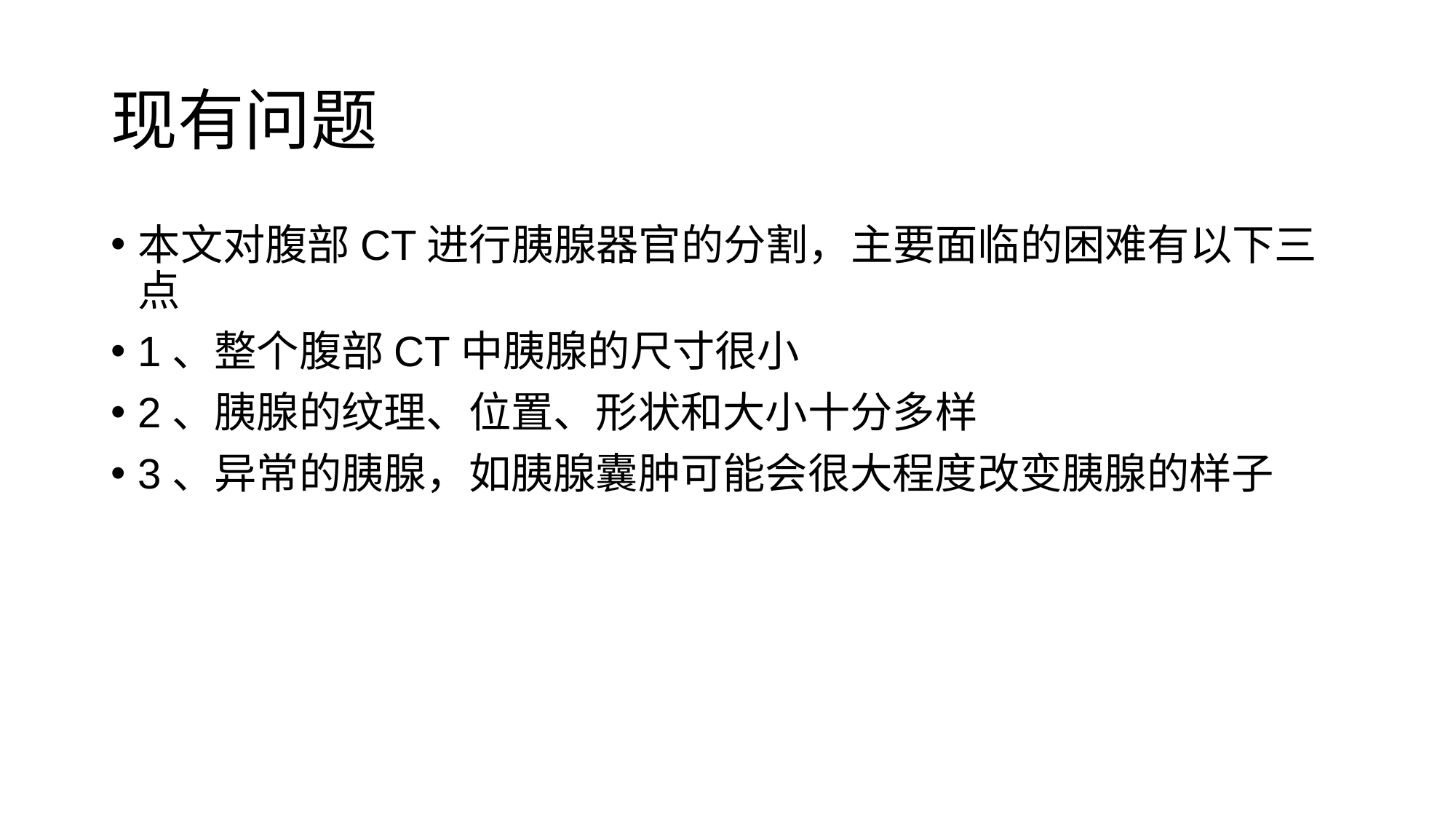

# 现有问题
本文对腹部CT进行胰腺器官的分割，主要面临的困难有以下三点
1、整个腹部CT中胰腺的尺寸很小
2、胰腺的纹理、位置、形状和大小十分多样
3、异常的胰腺，如胰腺囊肿可能会很大程度改变胰腺的样子